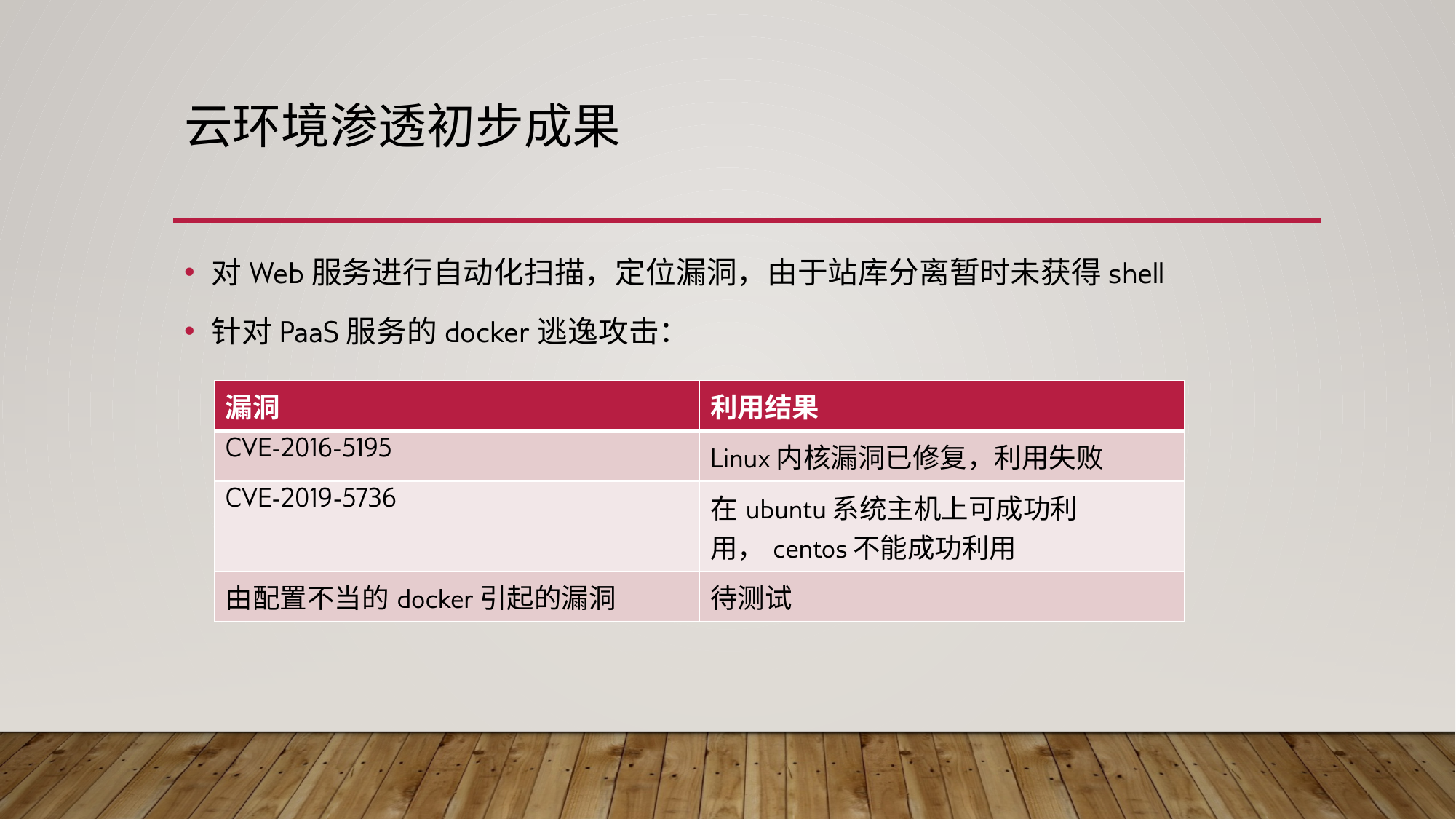

# 云环境渗透初步成果
对Web服务进行自动化扫描，定位漏洞，由于站库分离暂时未获得shell
针对PaaS服务的docker逃逸攻击：

| 漏洞 | 利用结果 |
| --- | --- |
| CVE-2016-5195 | Linux内核漏洞已修复，利用失败 |
| CVE-2019-5736 | 在ubuntu系统主机上可成功利用，centos不能成功利用 |
| 由配置不当的docker引起的漏洞 | 待测试 |